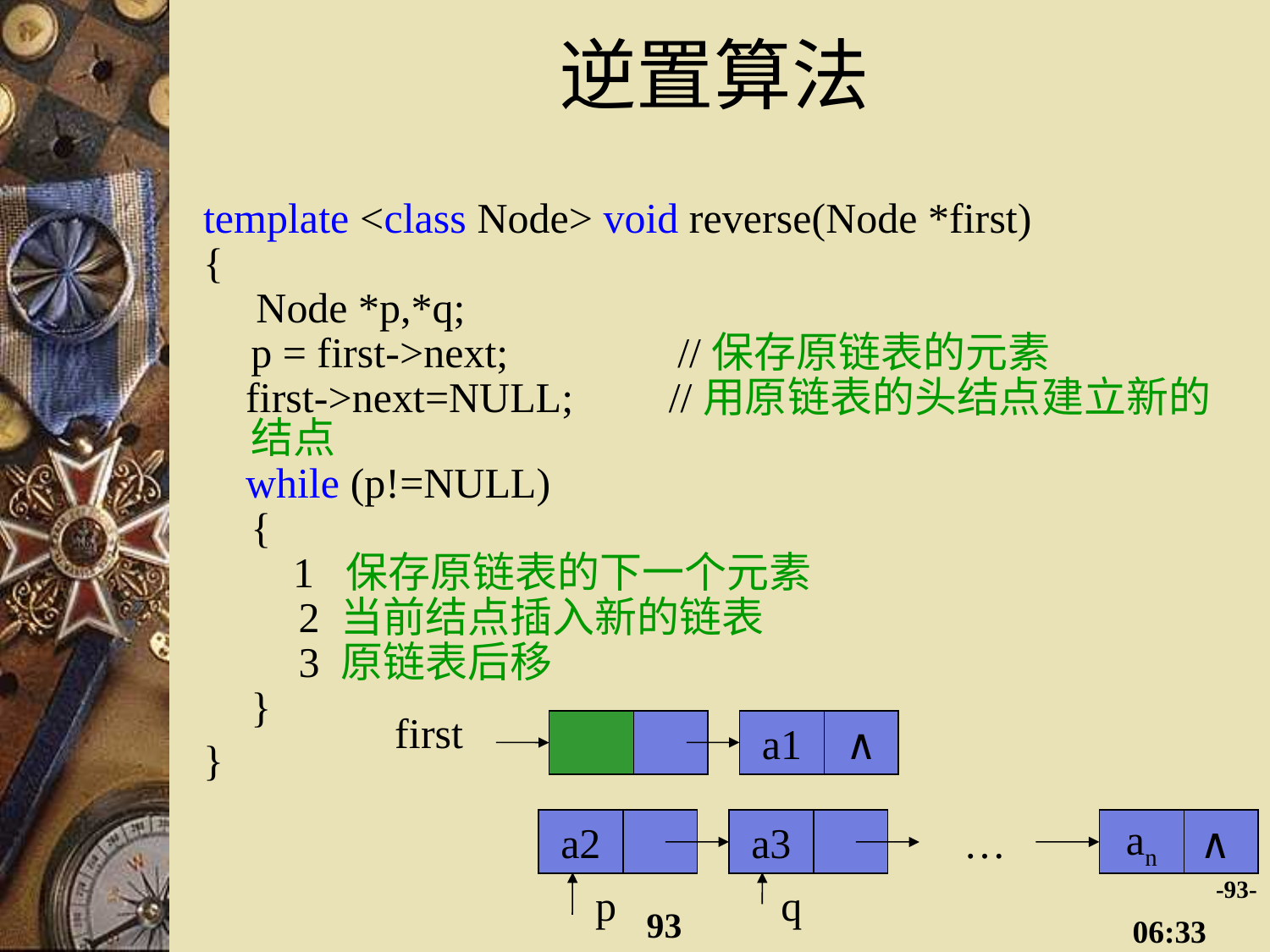

# 逆置算法
template <class Node> void reverse(Node *first)
{
     Node *p,*q;
	p = first->next;                //保存原链表的元素
    first->next=NULL;         //用原链表的头结点建立新的结点
    while (p!=NULL)
	{
	    1  保存原链表的下一个元素
         2 当前结点插入新的链表
         3 原链表后移
	}
}
first

a1

a2

a3

…
an
∧

p

q
∧
-93-